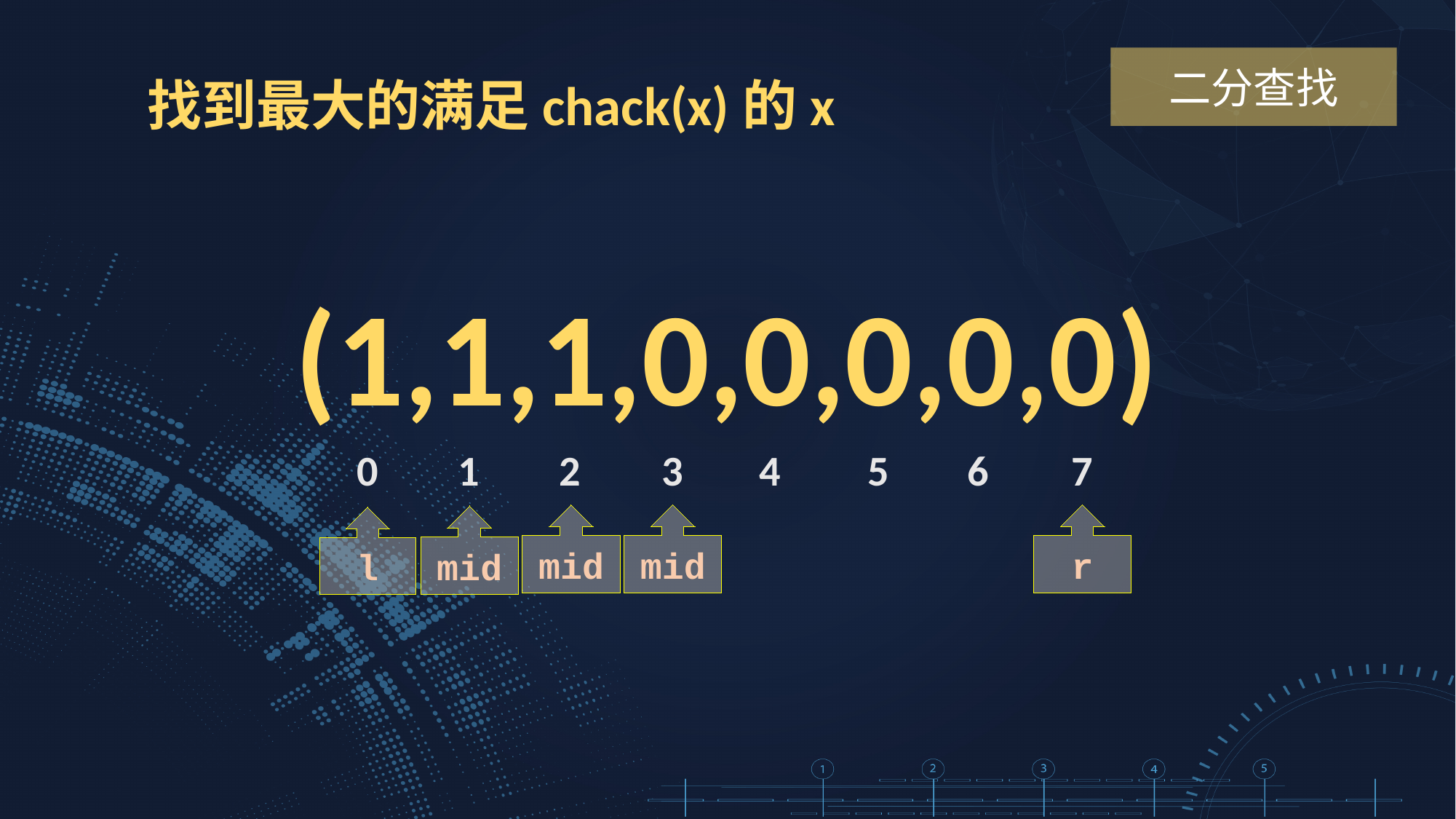

二分查找
找到最大的满足chack(x)的x
(1,1,1,0,0,0,0,0)
0
1
2
3
5
6
7
4
mid
mid
r
mid
l